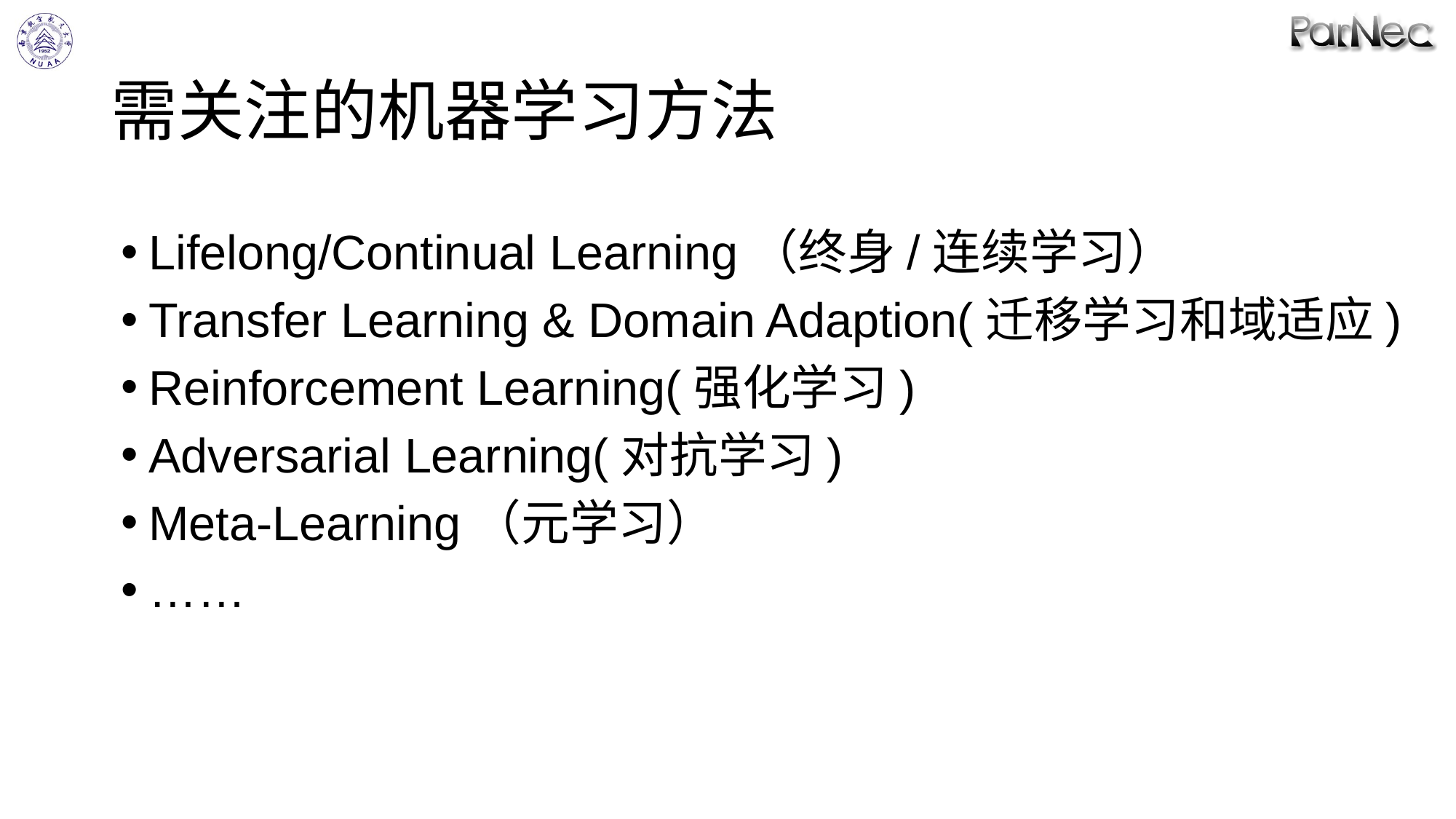

# 需关注的机器学习方法
Lifelong/Continual Learning（终身/连续学习）
Transfer Learning & Domain Adaption(迁移学习和域适应)
Reinforcement Learning(强化学习)
Adversarial Learning(对抗学习)
Meta-Learning（元学习）
……